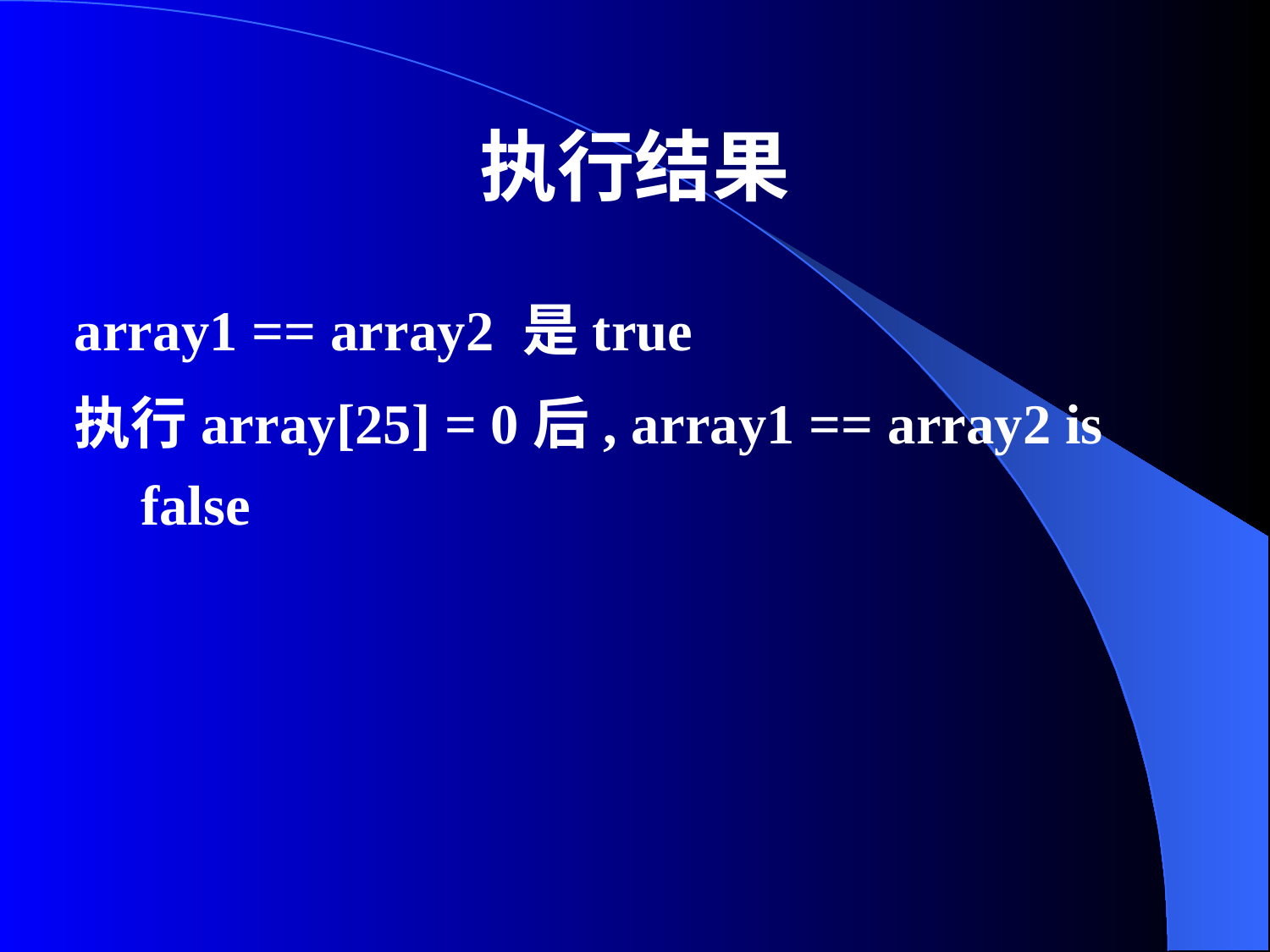

# 执行结果
array1 == array2 是true
执行array[25] = 0后, array1 == array2 is false